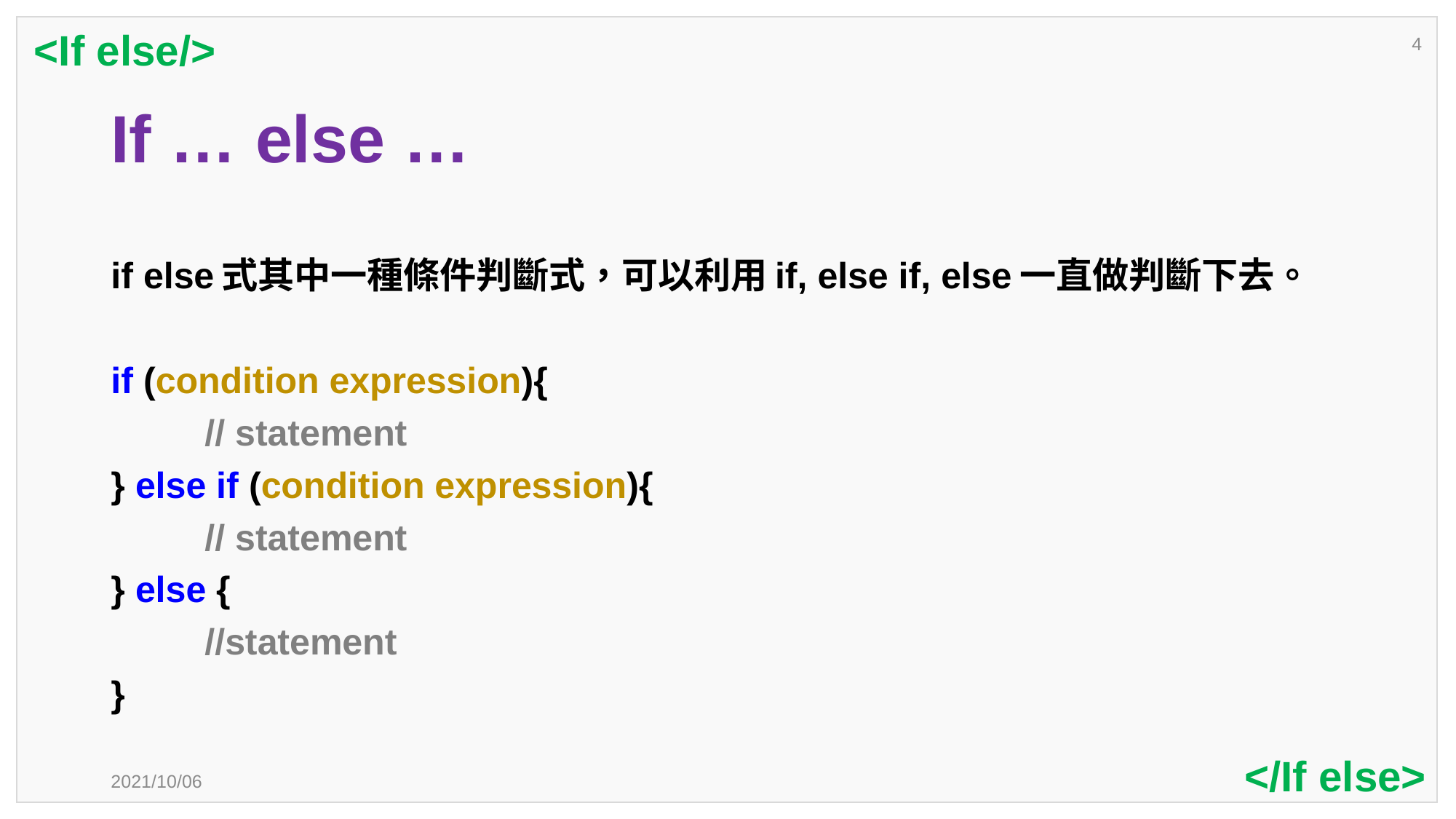

<If else/>
4
# If … else …
if else式其中一種條件判斷式，可以利用if, else if, else一直做判斷下去。

if (condition expression){
	// statement
} else if (condition expression){
	// statement
} else {
	//statement
}
</If else>
2021/10/06